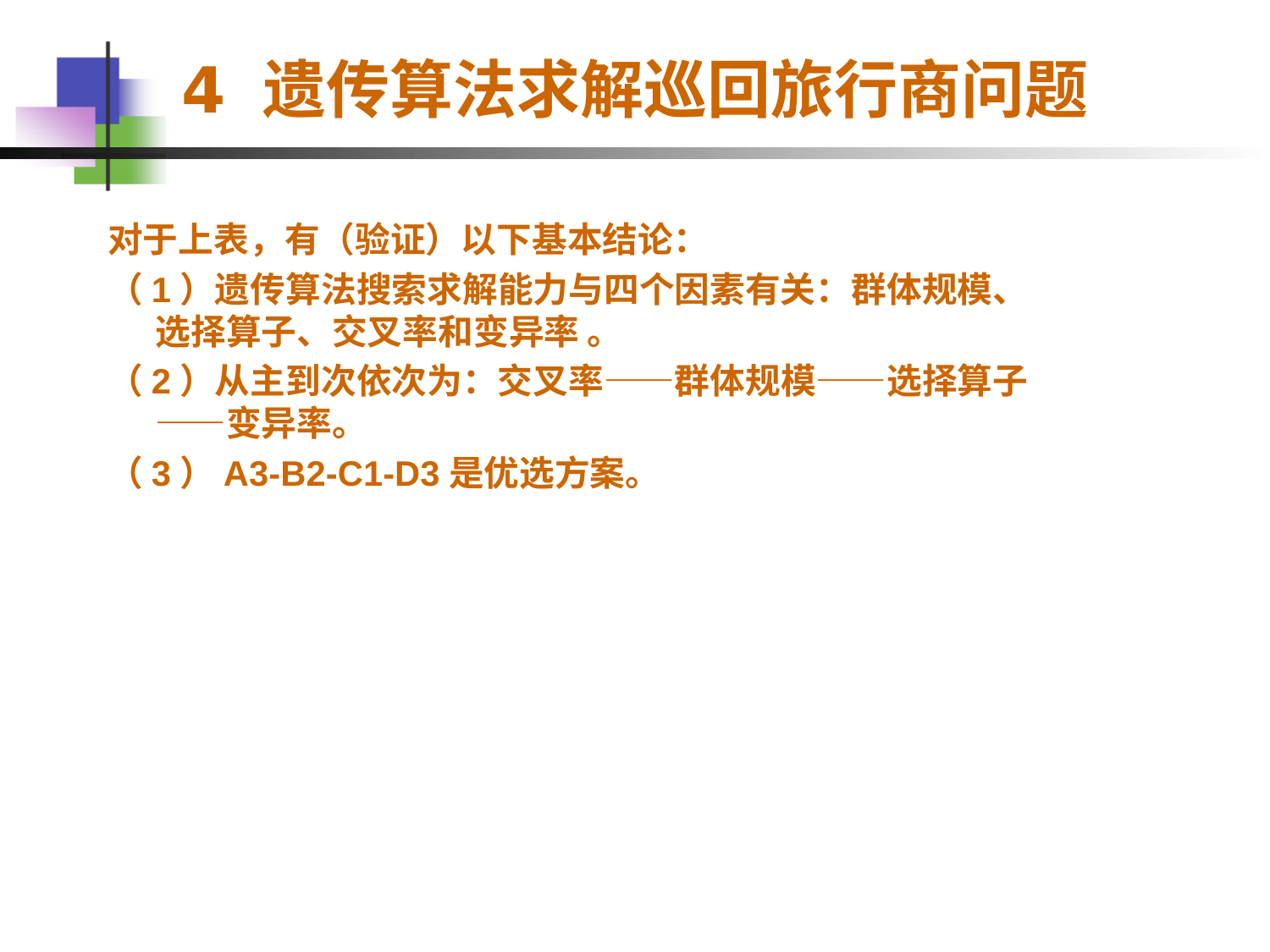

4 遗传算法求解巡回旅行商问题
对于上表，有（验证）以下基本结论：
（1）遗传算法搜索求解能力与四个因素有关：群体规模、选择算子、交叉率和变异率 。
（2）从主到次依次为：交叉率——群体规模——选择算子——变异率。
（3）A3-B2-C1-D3是优选方案。